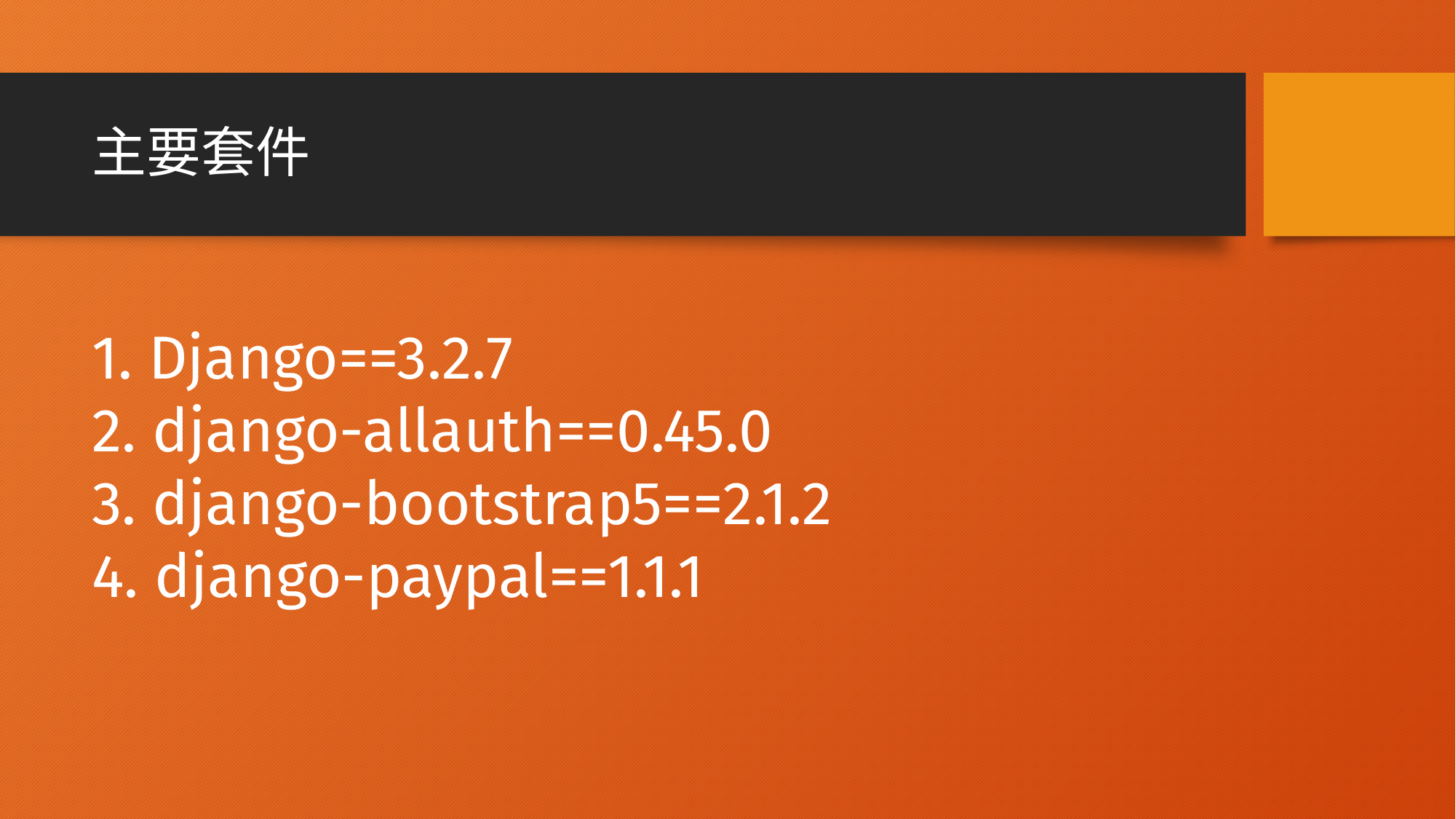

# 主要套件
1. Django==3.2.7
2. django-allauth==0.45.0
3. django-bootstrap5==2.1.2
4. django-paypal==1.1.1